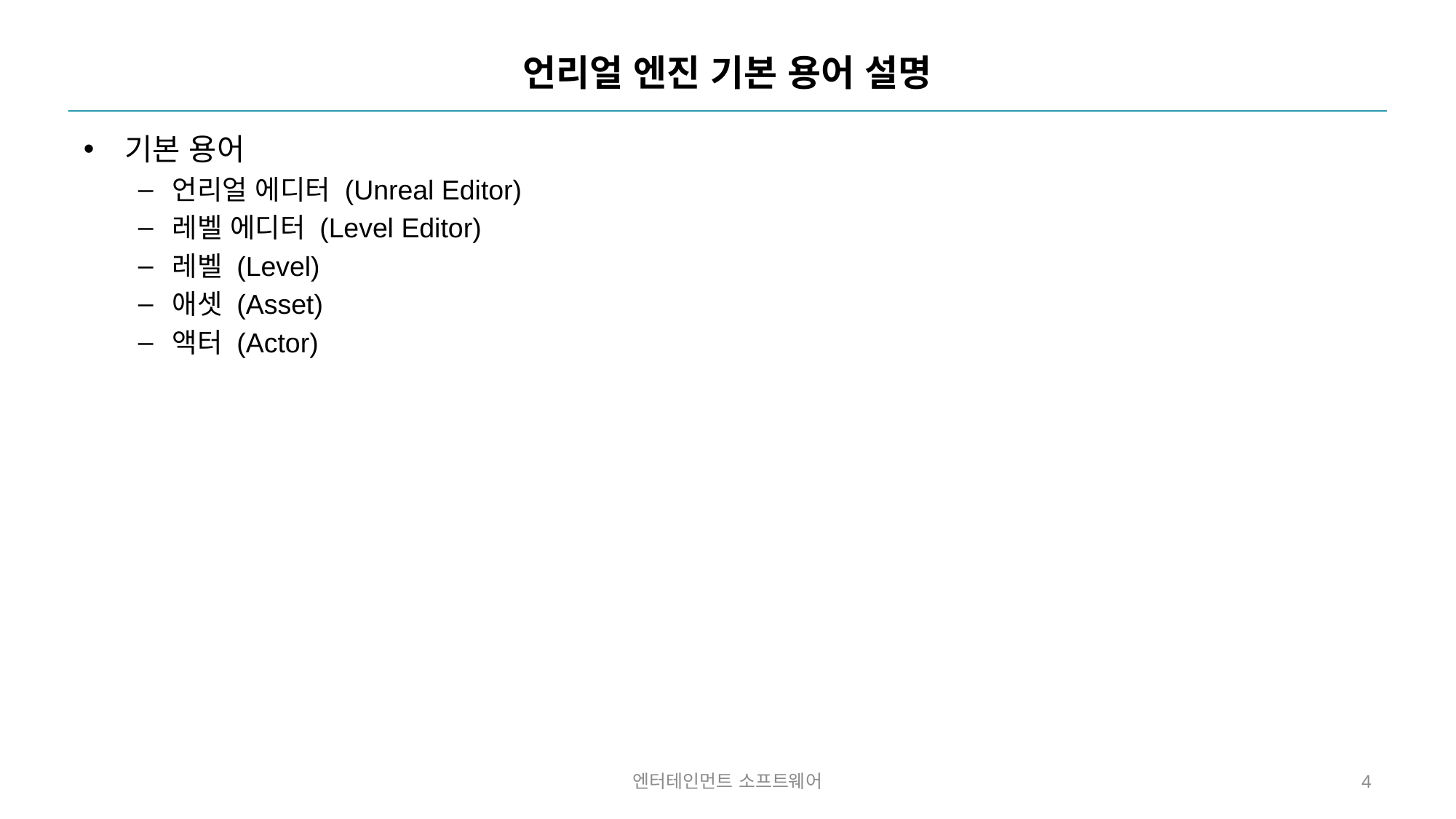

# 언리얼 엔진 기본 용어 설명
기본 용어
언리얼 에디터 (Unreal Editor)
레벨 에디터 (Level Editor)
레벨 (Level)
애셋 (Asset)
액터 (Actor)
엔터테인먼트 소프트웨어
4